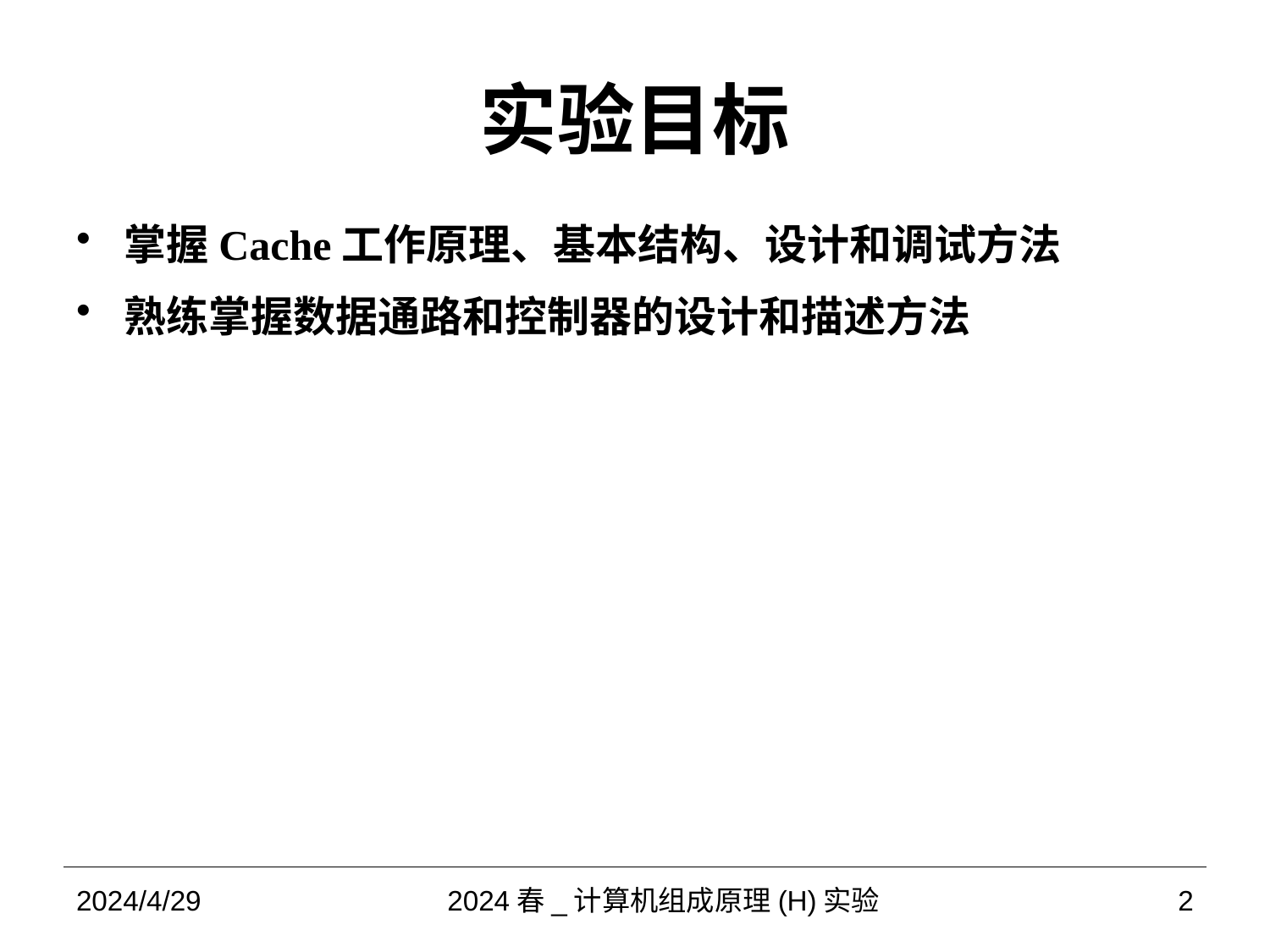

# 实验目标
掌握Cache工作原理、基本结构、设计和调试方法
熟练掌握数据通路和控制器的设计和描述方法

2024/4/29
2024春_计算机组成原理(H)实验
2